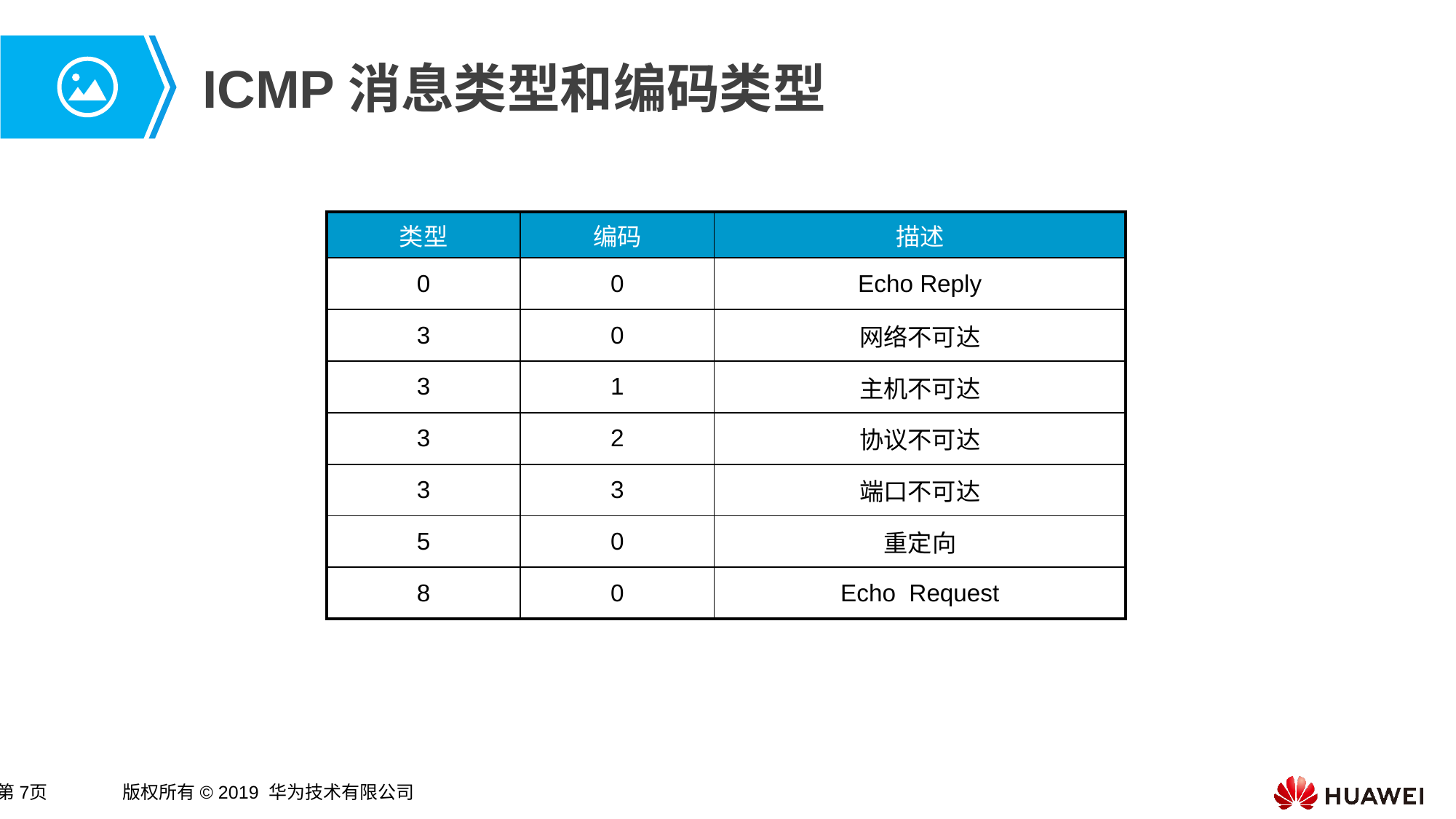

# ICMP消息类型和编码类型

| 类型 | 编码 | 描述 |
| --- | --- | --- |
| 0 | 0 | Echo Reply |
| 3 | 0 | 网络不可达 |
| 3 | 1 | 主机不可达 |
| 3 | 2 | 协议不可达 |
| 3 | 3 | 端口不可达 |
| 5 | 0 | 重定向 |
| 8 | 0 | Echo Request |